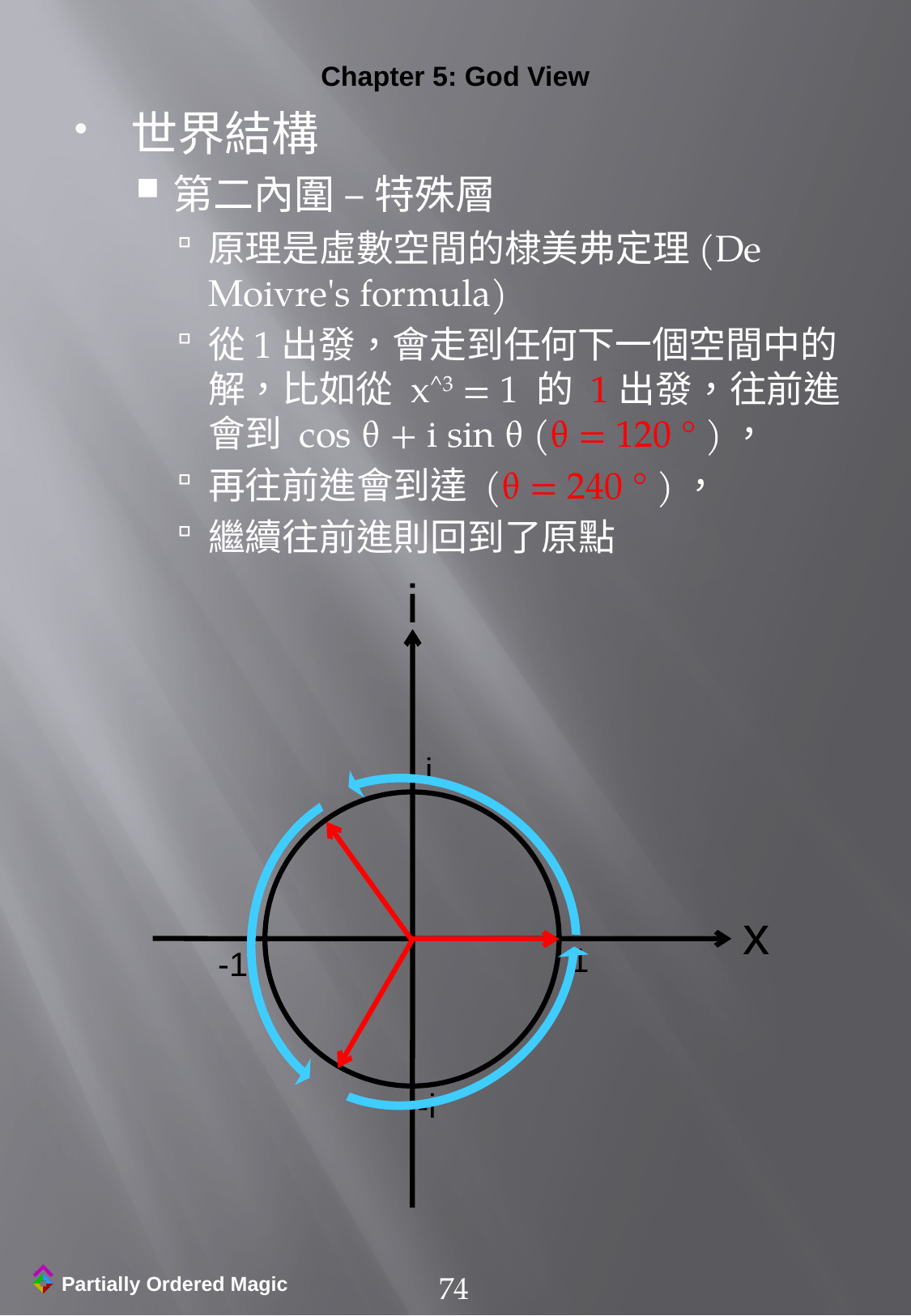

# Chapter 5: God View
世界結構
第二內圍 – 特殊層
原理是虛數空間的棣美弗定理(De Moivre's formula)
從1出發，會走到任何下一個空間中的解，比如從 x^3 = 1 的 1出發，往前進會到 cos θ + i sin θ (θ = 120 ° )，
再往前進會到達 (θ = 240 ° )，
繼續往前進則回到了原點

i
i

x
1
-1
-i